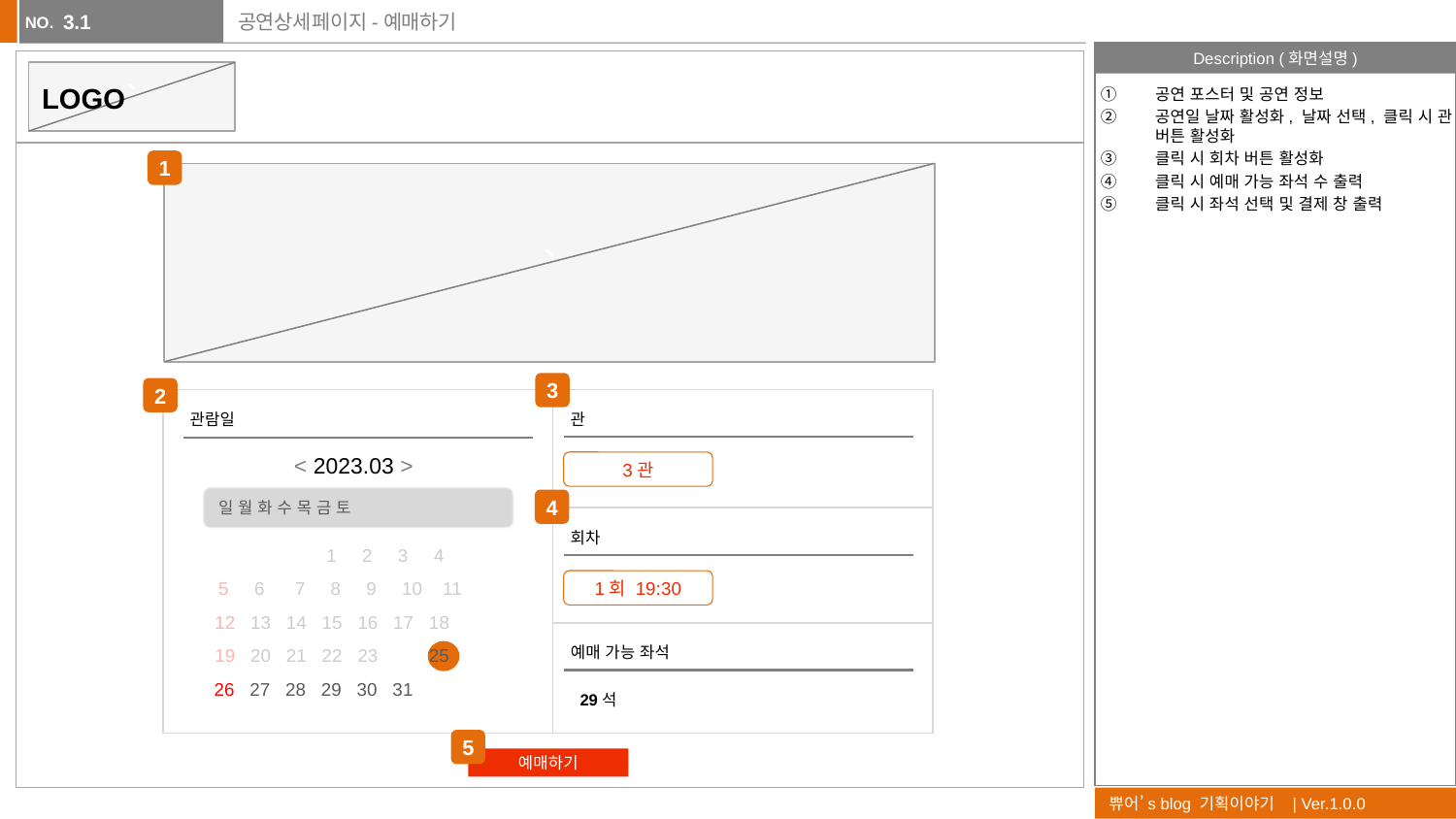

3.1
# 공연상세페이지-예매하기

`
`
LOGO
공연 포스터 및 공연 정보
공연일 날짜 활성화, 날짜 선택, 클릭 시 관 버튼 활성화
클릭 시 회차 버튼 활성화
클릭 시 예매 가능 좌석 수 출력
클릭 시 좌석 선택 및 결제 창 출력
1
`
3
2

관
관람일
< 2023.03 >
3관
일 월 화 수 목 금 토
4
회차
12   13   14   10   20   30   40
1회 19:30
5     6      7     8     9     10    11
12   13   14   15   16   17   18
예매 가능 좌석
19   20   21   22   23   24   25

공지사항
26   27   28   29   30   31   25
29석
5
예매하기